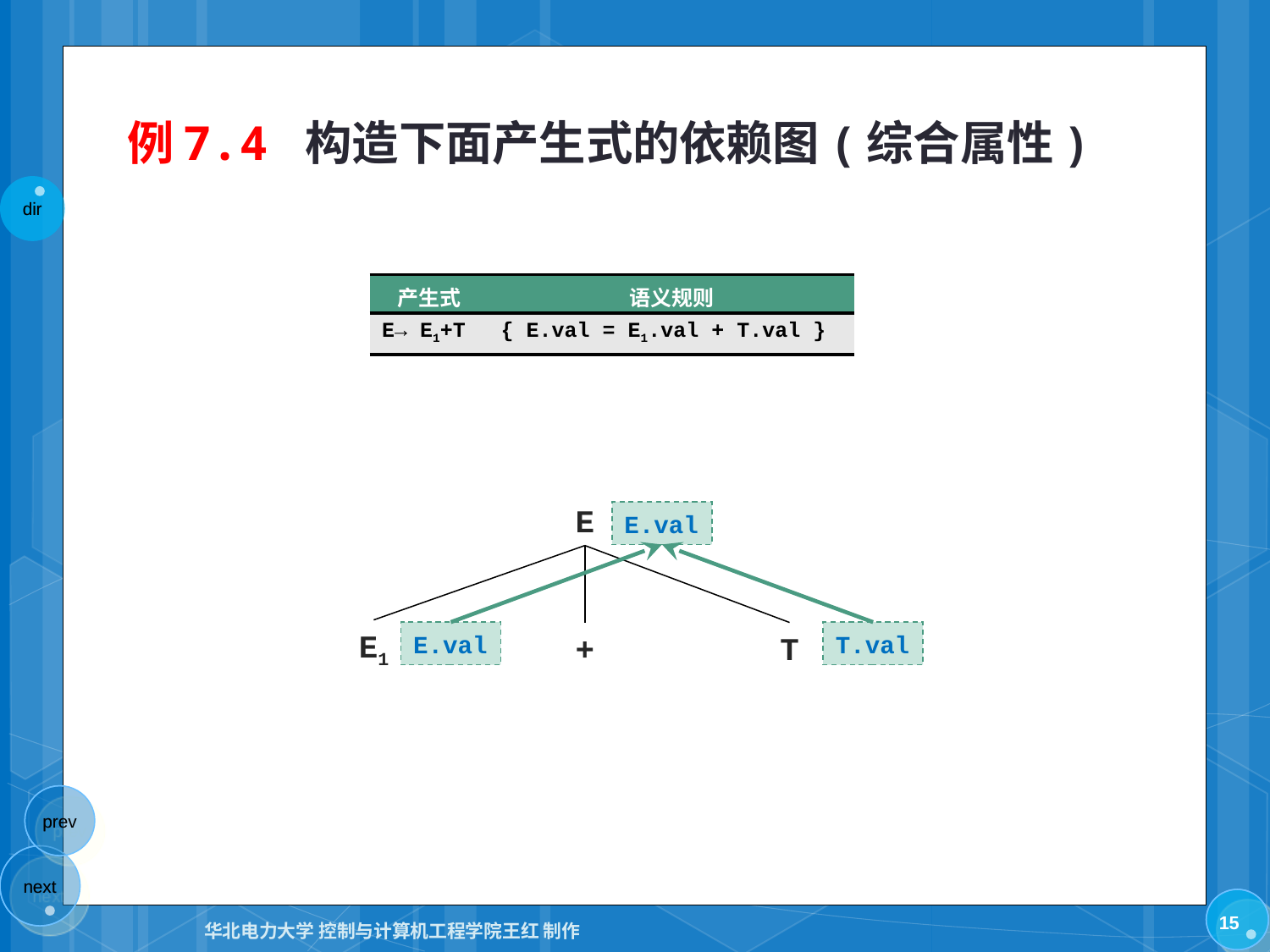

# 例7.4 构造下面产生式的依赖图(综合属性)
| 产生式 | 语义规则 |
| --- | --- |
| E→ E1+T | { E.val = E1.val + T.val } |
E
E.val
E1
E.val
+
T
T.val
15
华北电力大学 控制与计算机工程学院王红 制作